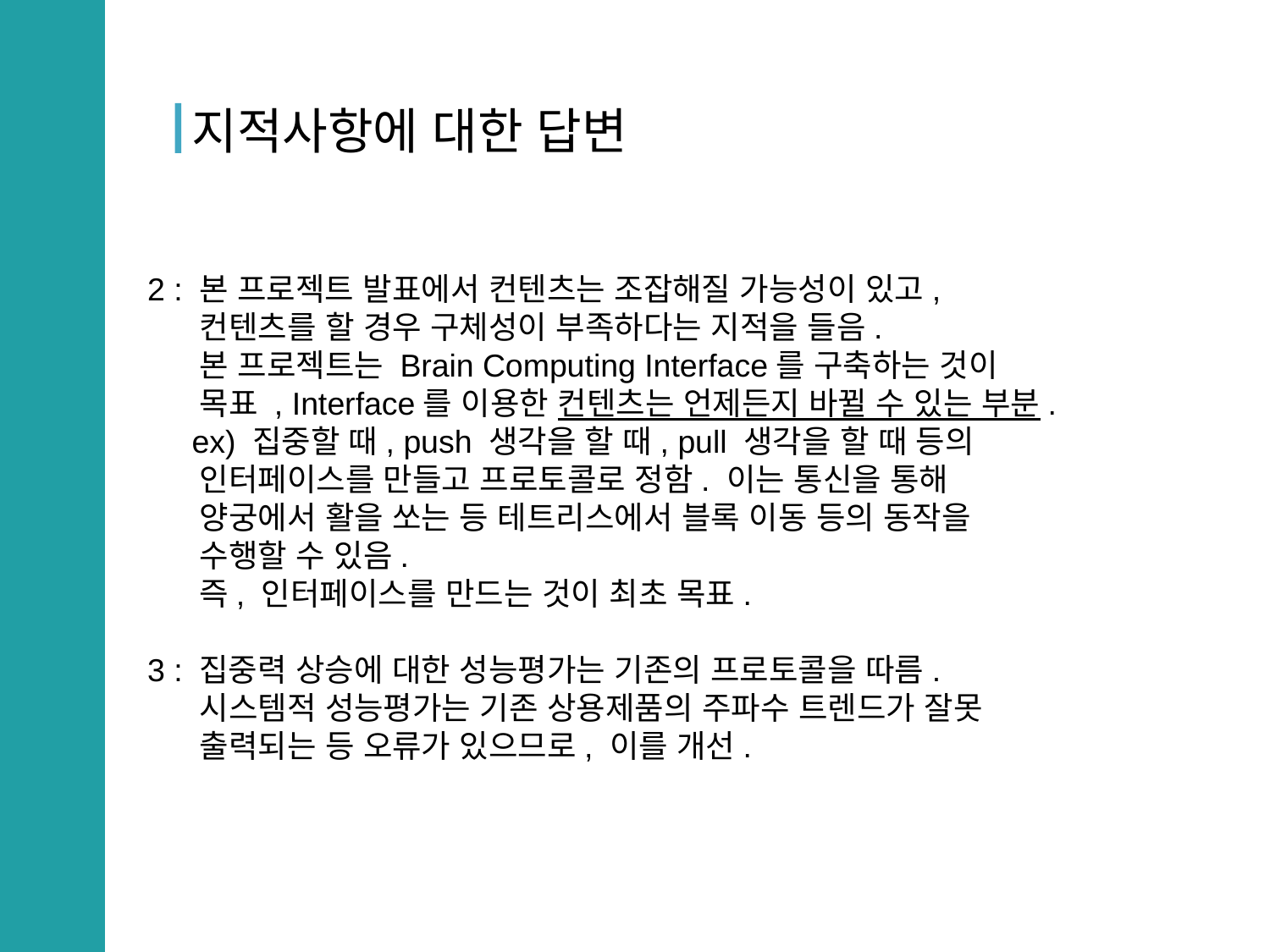

지적사항에 대한 답변

2 : 본 프로젝트 발표에서 컨텐츠는 조잡해질 가능성이 있고,
     컨텐츠를 할 경우 구체성이 부족하다는 지적을 들음.
     본 프로젝트는 Brain Computing Interface를 구축하는 것이
     목표 , Interface를 이용한 컨텐츠는 언제든지 바뀔 수 있는 부분.
     ex) 집중할 때, push 생각을 할 때, pull 생각을 할 때 등의
     인터페이스를 만들고 프로토콜로 정함. 이는 통신을 통해
     양궁에서 활을 쏘는 등 테트리스에서 블록 이동 등의 동작을
     수행할 수 있음.
     즉, 인터페이스를 만드는 것이 최초 목표.

3 : 집중력 상승에 대한 성능평가는 기존의 프로토콜을 따름.
     시스템적 성능평가는 기존 상용제품의 주파수 트렌드가 잘못
     출력되는 등 오류가 있으므로, 이를 개선.